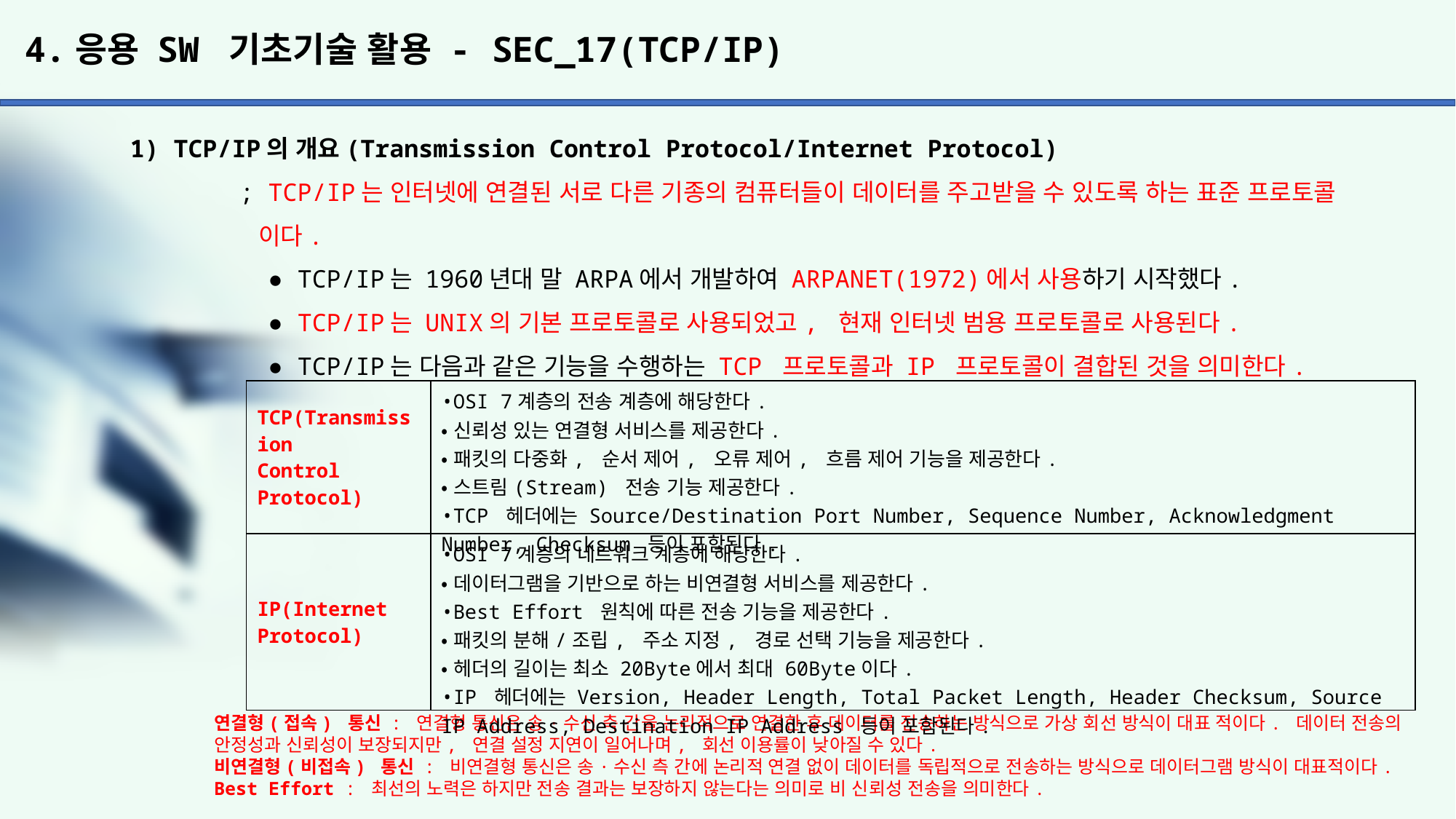

# 4.응용 SW 기초기술 활용 - SEC_17(TCP/IP)
1) TCP/IP의 개요(Transmission Control Protocol/Internet Protocol)
	; TCP/IP는 인터넷에 연결된 서로 다른 기종의 컴퓨터들이 데이터를 주고받을 수 있도록 하는 표준 프로토콜
	  이다.
	  ● TCP/IP는 1960년대 말 ARPA에서 개발하여 ARPANET(1972)에서 사용하기 시작했다.
	  ● TCP/IP는 UNIX의 기본 프로토콜로 사용되었고, 현재 인터넷 범용 프로토콜로 사용된다.
	  ● TCP/IP는 다음과 같은 기능을 수행하는 TCP 프로토콜과 IP 프로토콜이 결합된 것을 의미한다.
| TCP(Transmission Control Protocol) | •OSI 7계층의 전송 계층에 해당한다. •신뢰성 있는 연결형 서비스를 제공한다. •패킷의 다중화, 순서 제어, 오류 제어, 흐름 제어 기능을 제공한다. •스트림(Stream) 전송 기능 제공한다. •TCP 헤더에는 Source/Destination Port Number, Sequence Number, Acknowledgment Number, Checksum 등이 포함된다. |
| --- | --- |
| IP(Internet Protocol) | •OSI 7계층의 네트워크 계층에 해당한다. •데이터그램을 기반으로 하는 비연결형 서비스를 제공한다. •Best Effort 원칙에 따른 전송 기능을 제공한다. •패킷의 분해/조립, 주소 지정, 경로 선택 기능을 제공한다. •헤더의 길이는 최소 20Byte에서 최대 60Byte이다. •IP 헤더에는 Version, Header Length, Total Packet Length, Header Checksum, Source IP Address, Destination IP Address 등이 포함된다. |
연결형(접속) 통신 : 연결형 통신은 송·수신 측 간을 논리적으로 연결한 후 데이터를 전송하는 방식으로 가상 회선 방식이 대표 적이다. 데이터 전송의 안정성과 신뢰성이 보장되지만, 연결 설정 지연이 일어나며, 회선 이용률이 낮아질 수 있다.
비연결형(비접속) 통신 : 비연결형 통신은 송·수신 측 간에 논리적 연결 없이 데이터를 독립적으로 전송하는 방식으로 데이터그램 방식이 대표적이다.
Best Effort : 최선의 노력은 하지만 전송 결과는 보장하지 않는다는 의미로 비 신뢰성 전송을 의미한다.